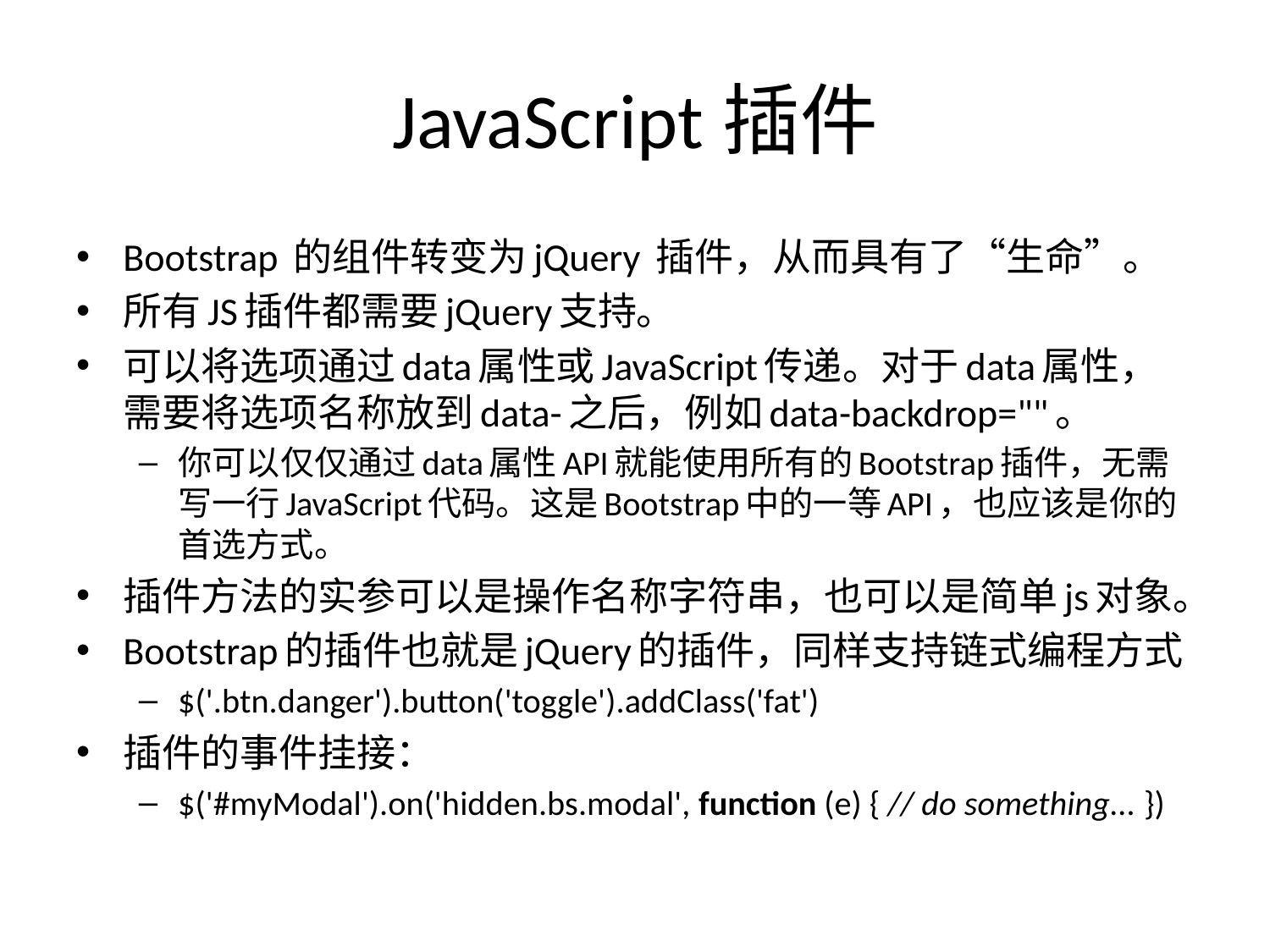

# JavaScript插件
Bootstrap 的组件转变为jQuery 插件，从而具有了“生命”。
所有JS插件都需要jQuery支持。
可以将选项通过data属性或JavaScript传递。对于data属性，需要将选项名称放到data-之后，例如data-backdrop=""。
你可以仅仅通过data属性API就能使用所有的Bootstrap插件，无需写一行JavaScript代码。这是Bootstrap中的一等API，也应该是你的首选方式。
插件方法的实参可以是操作名称字符串，也可以是简单js对象。
Bootstrap的插件也就是jQuery的插件，同样支持链式编程方式
$('.btn.danger').button('toggle').addClass('fat')
插件的事件挂接：
$('#myModal').on('hidden.bs.modal', function (e) { // do something... })